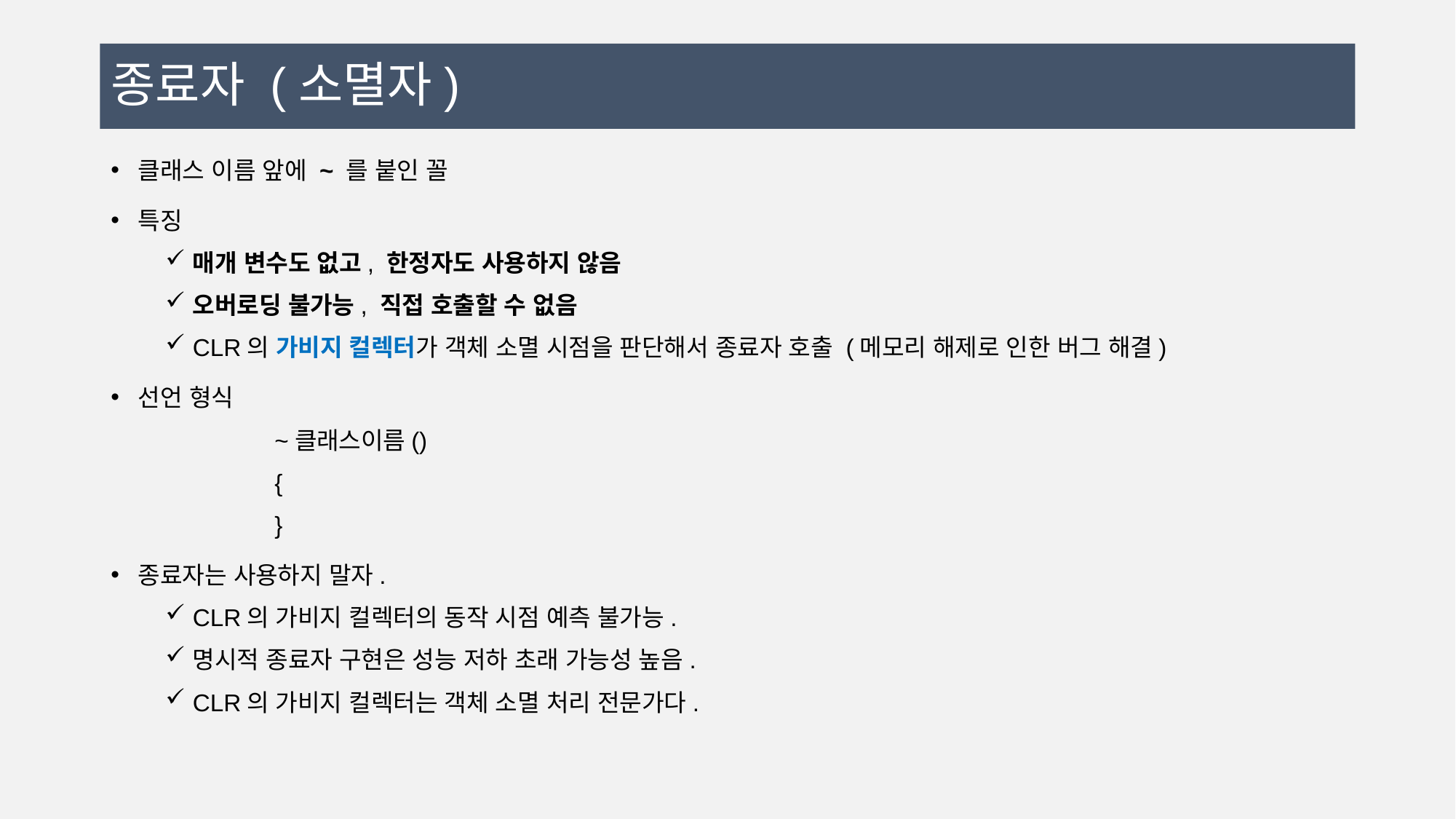

# 종료자 (소멸자)
클래스 이름 앞에 ~ 를 붙인 꼴
특징
매개 변수도 없고, 한정자도 사용하지 않음
오버로딩 불가능, 직접 호출할 수 없음
CLR의 가비지 컬렉터가 객체 소멸 시점을 판단해서 종료자 호출 (메모리 해제로 인한 버그 해결)
선언 형식
	~클래스이름()
	{
	}
종료자는 사용하지 말자.
CLR의 가비지 컬렉터의 동작 시점 예측 불가능.
명시적 종료자 구현은 성능 저하 초래 가능성 높음.
CLR의 가비지 컬렉터는 객체 소멸 처리 전문가다.